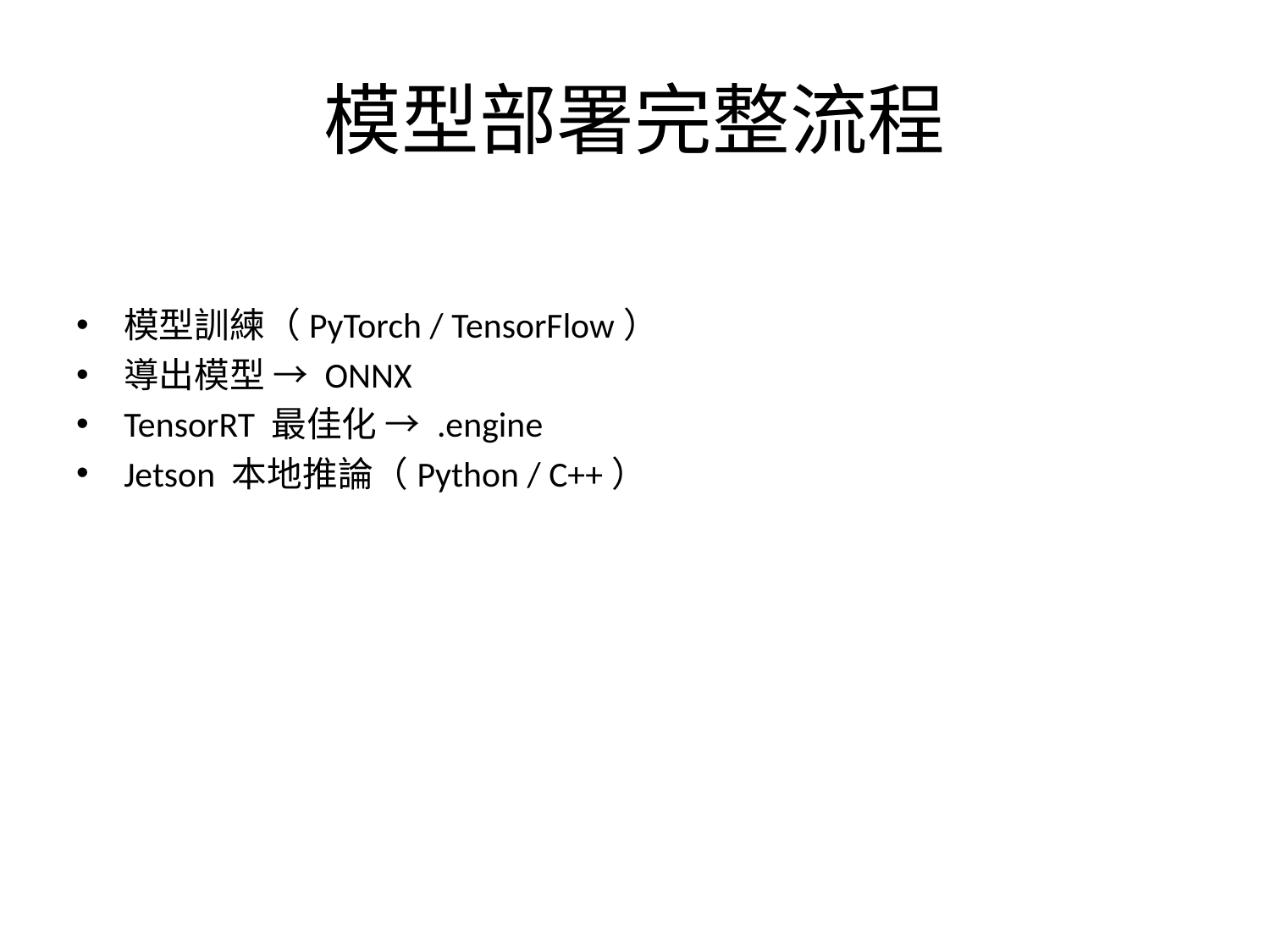

# 模型部署完整流程

模型訓練（PyTorch / TensorFlow）
導出模型 → ONNX
TensorRT 最佳化 → .engine
Jetson 本地推論（Python / C++）